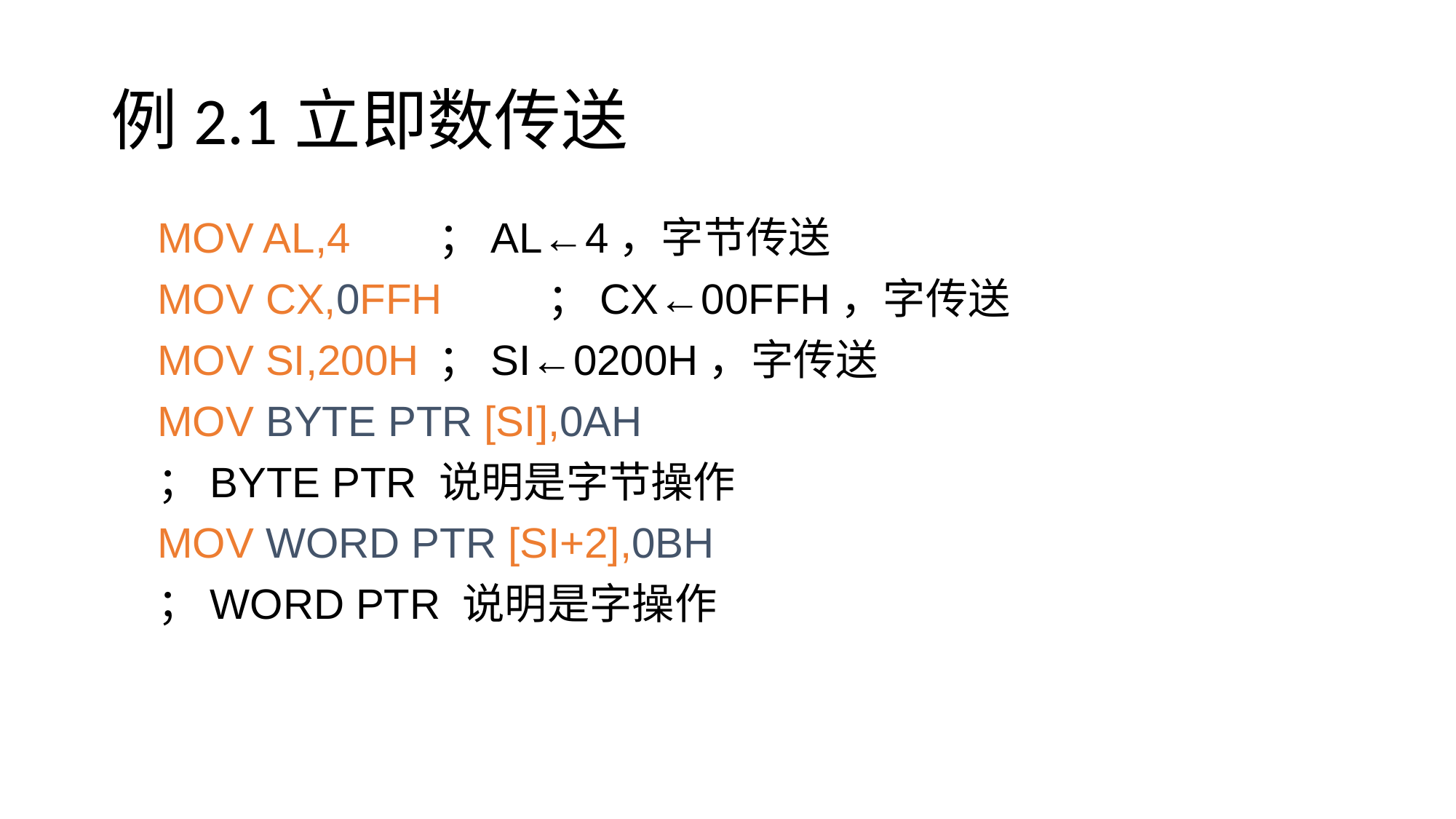

# 例2.1立即数传送
MOV AL,4	；AL←4，字节传送
MOV CX,0FFH	；CX←00FFH，字传送
MOV SI,200H	；SI←0200H，字传送
MOV BYTE PTR [SI],0AH
；BYTE PTR 说明是字节操作
MOV WORD PTR [SI+2],0BH
；WORD PTR 说明是字操作